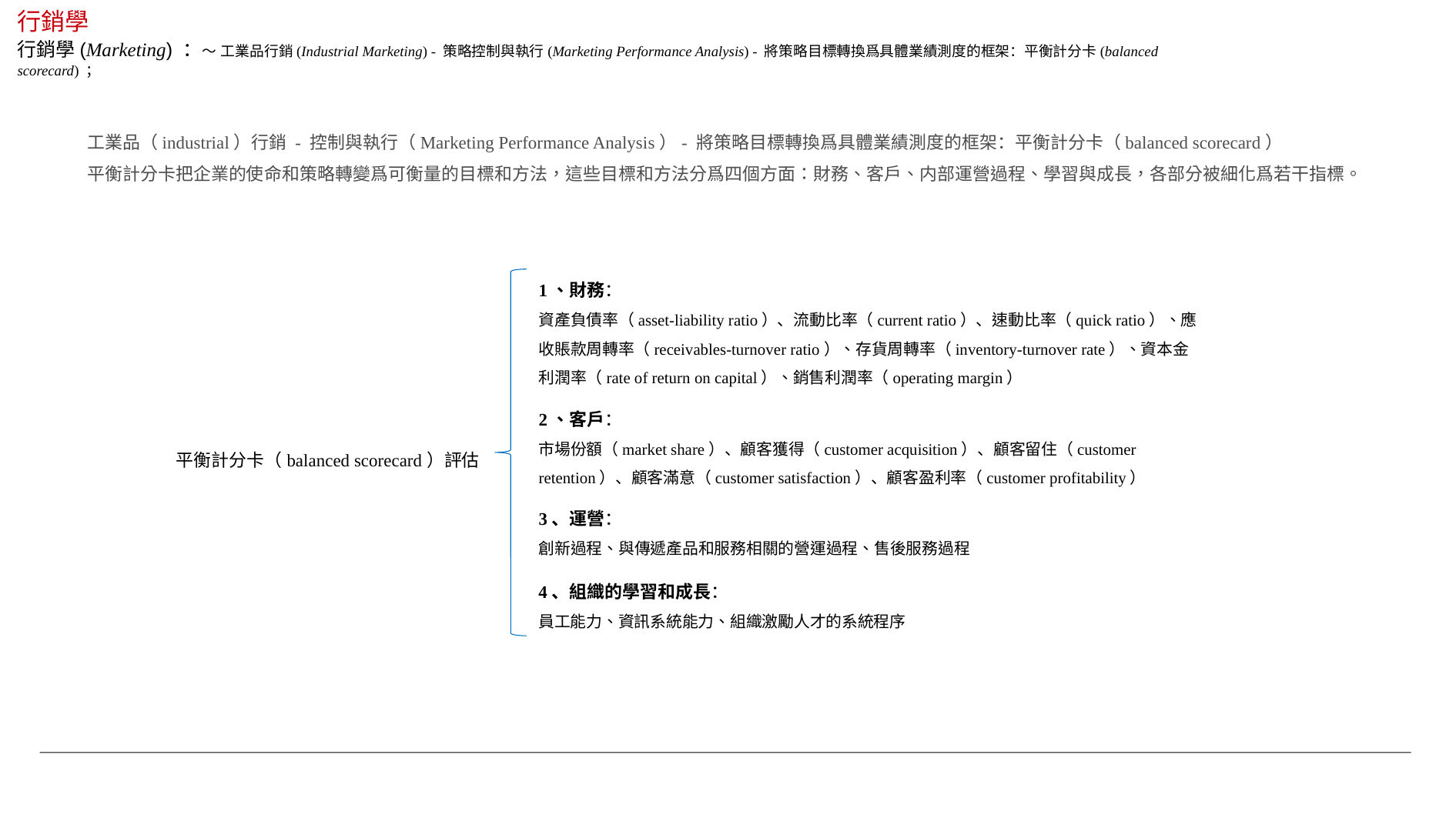

行銷學
行銷學(Marketing) ：～ 工業品行銷(Industrial Marketing) - 策略控制與執行(Marketing Performance Analysis) - 將策略目標轉換爲具體業績測度的框架：平衡計分卡(balanced scorecard) ；
工業品（industrial）行銷 - 控制與執行（Marketing Performance Analysis）- 將策略目標轉換爲具體業績測度的框架：平衡計分卡（balanced scorecard）
平衡計分卡把企業的使命和策略轉變爲可衡量的目標和方法，這些目標和方法分爲四個方面：財務、客戶、内部運營過程、學習與成長，各部分被細化爲若干指標。
1、財務：
資產負債率（asset-liability ratio）、流動比率（current ratio）、速動比率（quick ratio）、應收賬款周轉率（receivables-turnover ratio）、存貨周轉率（inventory-turnover rate）、資本金利潤率（rate of return on capital）、銷售利潤率（operating margin）

2、客戶：
市場份額（market share）、顧客獲得（customer acquisition）、顧客留住（customer retention）、顧客滿意（customer satisfaction）、顧客盈利率（customer profitability）
平衡計分卡（balanced scorecard）評估
3、運營：
創新過程、與傳遞產品和服務相關的營運過程、售後服務過程
4、組織的學習和成長：
員工能力、資訊系統能力、組織激勵人才的系統程序